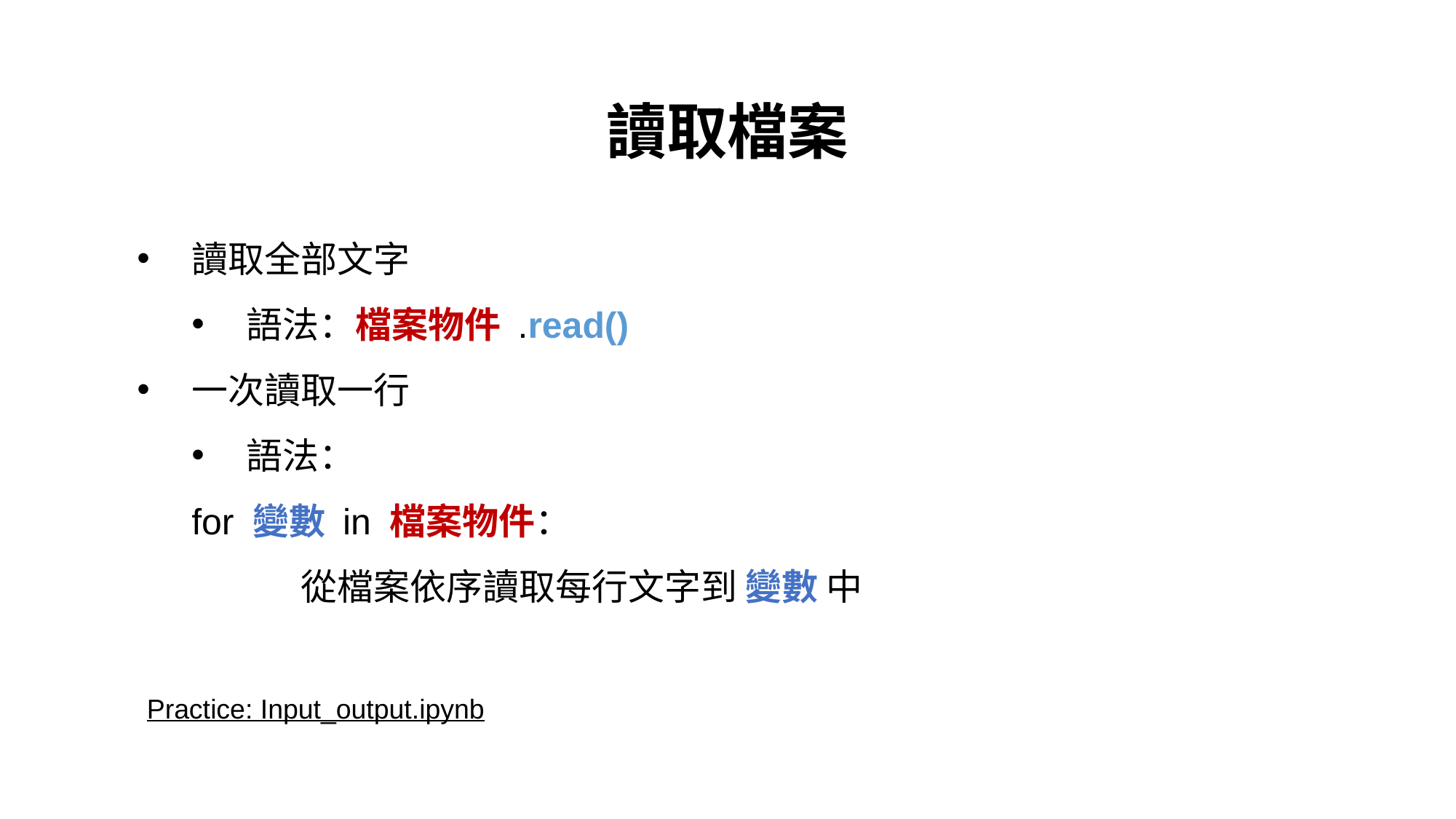

讀取檔案
讀取全部文字
語法：檔案物件 .read()
一次讀取一行
語法：
for 變數 in 檔案物件：
	從檔案依序讀取每行文字到 變數 中
Practice: Input_output.ipynb